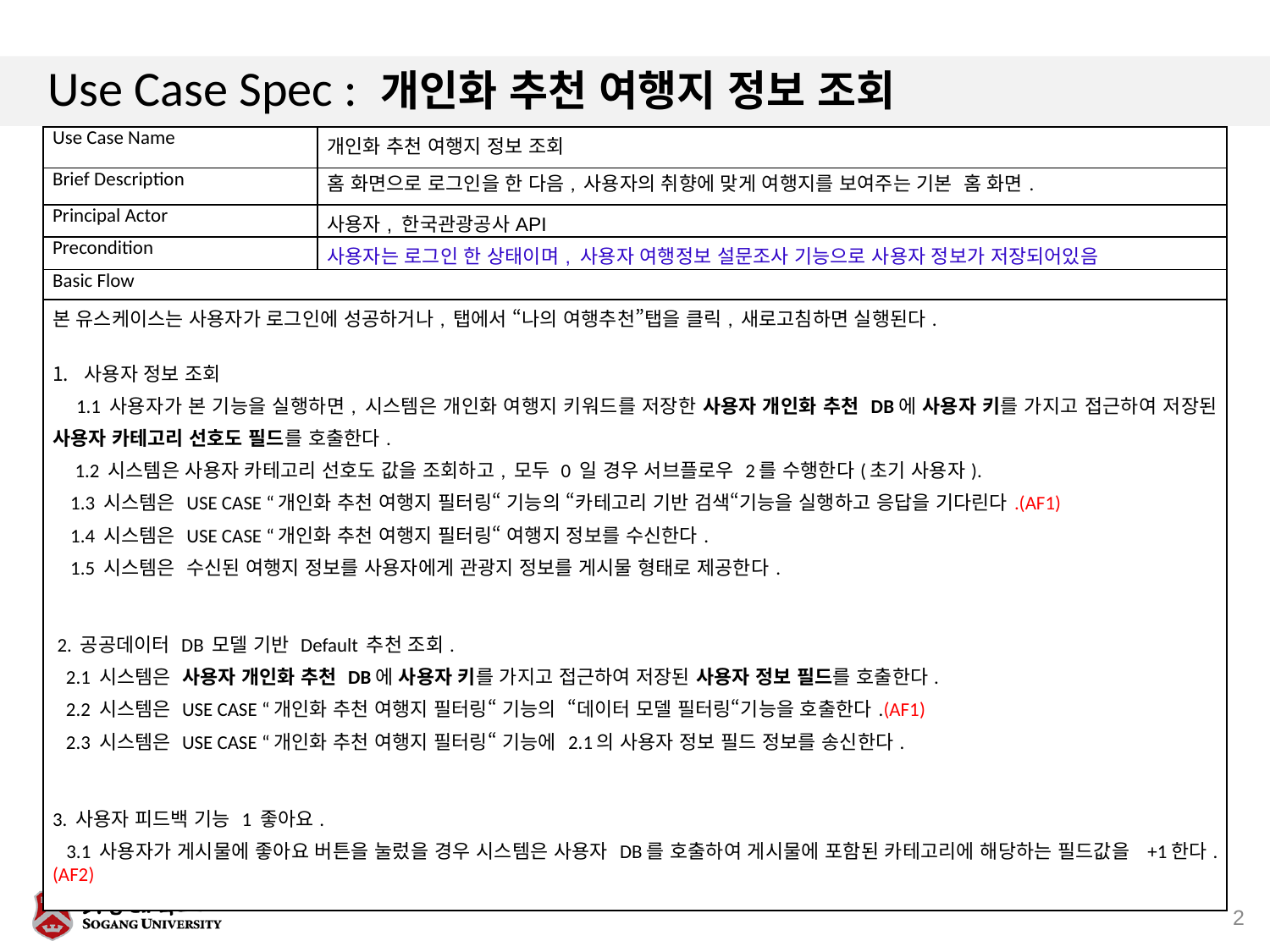

# Use Case Spec : 개인화 추천 여행지 정보 조회
| Use Case Name | 개인화 추천 여행지 정보 조회 |
| --- | --- |
| Brief Description | 홈 화면으로 로그인을 한 다음, 사용자의 취향에 맞게 여행지를 보여주는 기본 홈 화면. |
| Principal Actor | 사용자, 한국관광공사API |
| Precondition | 사용자는 로그인 한 상태이며, 사용자 여행정보 설문조사 기능으로 사용자 정보가 저장되어있음 |
| Basic Flow |  |
| 본 유스케이스는 사용자가 로그인에 성공하거나, 탭에서 “나의 여행추천”탭을 클릭, 새로고침하면 실행된다. 사용자 정보 조회 1.1 사용자가 본 기능을 실행하면, 시스템은 개인화 여행지 키워드를 저장한 사용자 개인화 추천 DB에 사용자 키를 가지고 접근하여 저장된 사용자 카테고리 선호도 필드를 호출한다. 1.2 시스템은 사용자 카테고리 선호도 값을 조회하고, 모두 0 일 경우 서브플로우 2를 수행한다(초기 사용자). 1.3 시스템은 USE CASE “개인화 추천 여행지 필터링“ 기능의 “카테고리 기반 검색“기능을 실행하고 응답을 기다린다.(AF1) 1.4 시스템은 USE CASE “개인화 추천 여행지 필터링“ 여행지 정보를 수신한다. 1.5 시스템은 수신된 여행지 정보를 사용자에게 관광지 정보를 게시물 형태로 제공한다. 2. 공공데이터 DB 모델 기반 Default 추천 조회. 2.1 시스템은 사용자 개인화 추천 DB에 사용자 키를 가지고 접근하여 저장된 사용자 정보 필드를 호출한다. 2.2 시스템은 USE CASE “개인화 추천 여행지 필터링“ 기능의 “데이터 모델 필터링“기능을 호출한다.(AF1) 2.3 시스템은 USE CASE “개인화 추천 여행지 필터링“ 기능에 2.1의 사용자 정보 필드 정보를 송신한다. 3. 사용자 피드백 기능 1 좋아요. 3.1 사용자가 게시물에 좋아요 버튼을 눌렀을 경우 시스템은 사용자 DB를 호출하여 게시물에 포함된 카테고리에 해당하는 필드값을 +1한다. (AF2) |  |
2